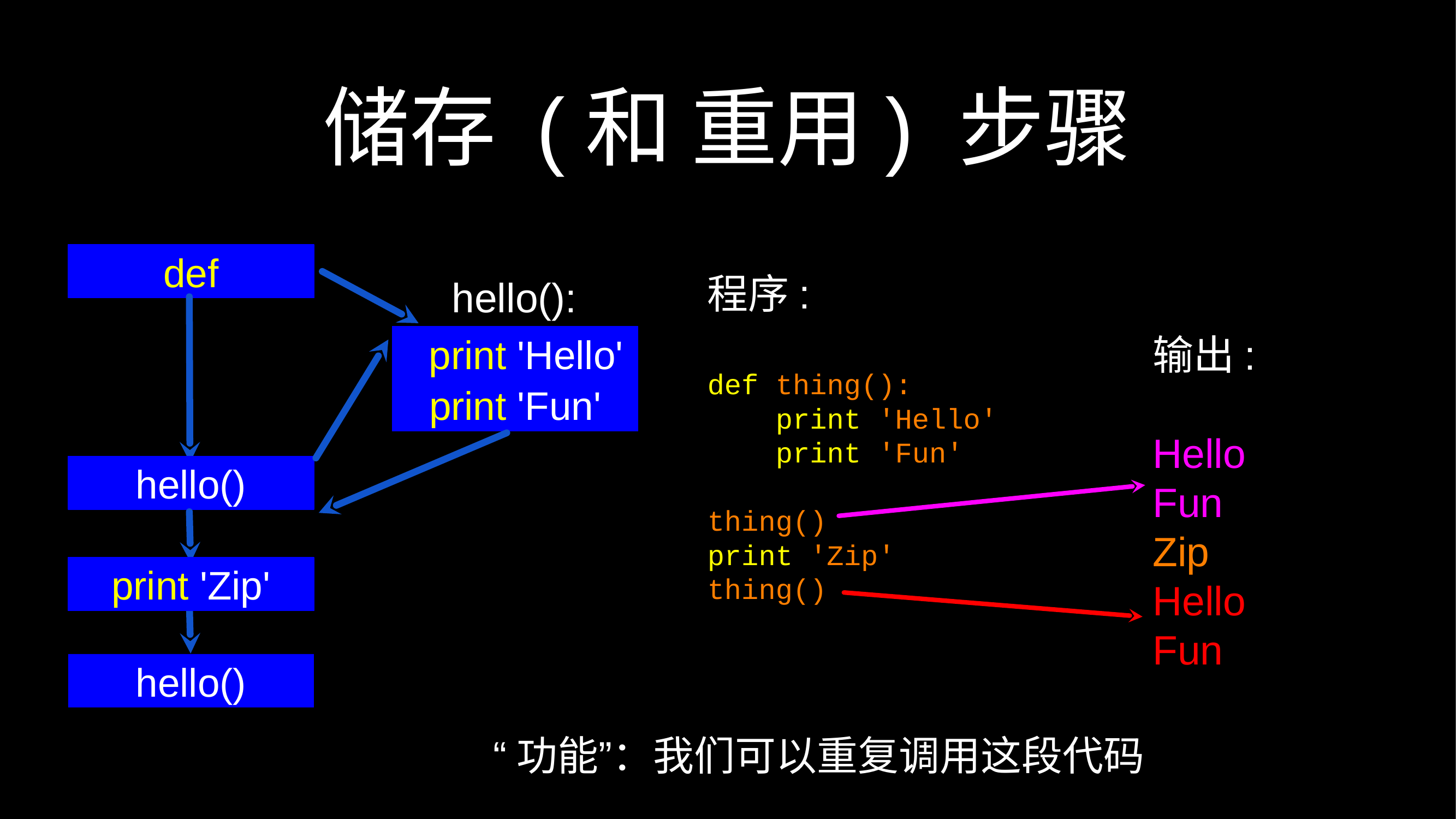

# 储存 (和 重用) 步骤
def
程序:

def thing():
    print 'Hello'
    print 'Fun'

thing()
print 'Zip'
thing()
hello():
  print 'Hello'
输出:

Hello
Fun
Zip
Hello
Fun
print 'Fun'
hello()
print 'Zip'
hello()
“功能”：我们可以重复调用这段代码